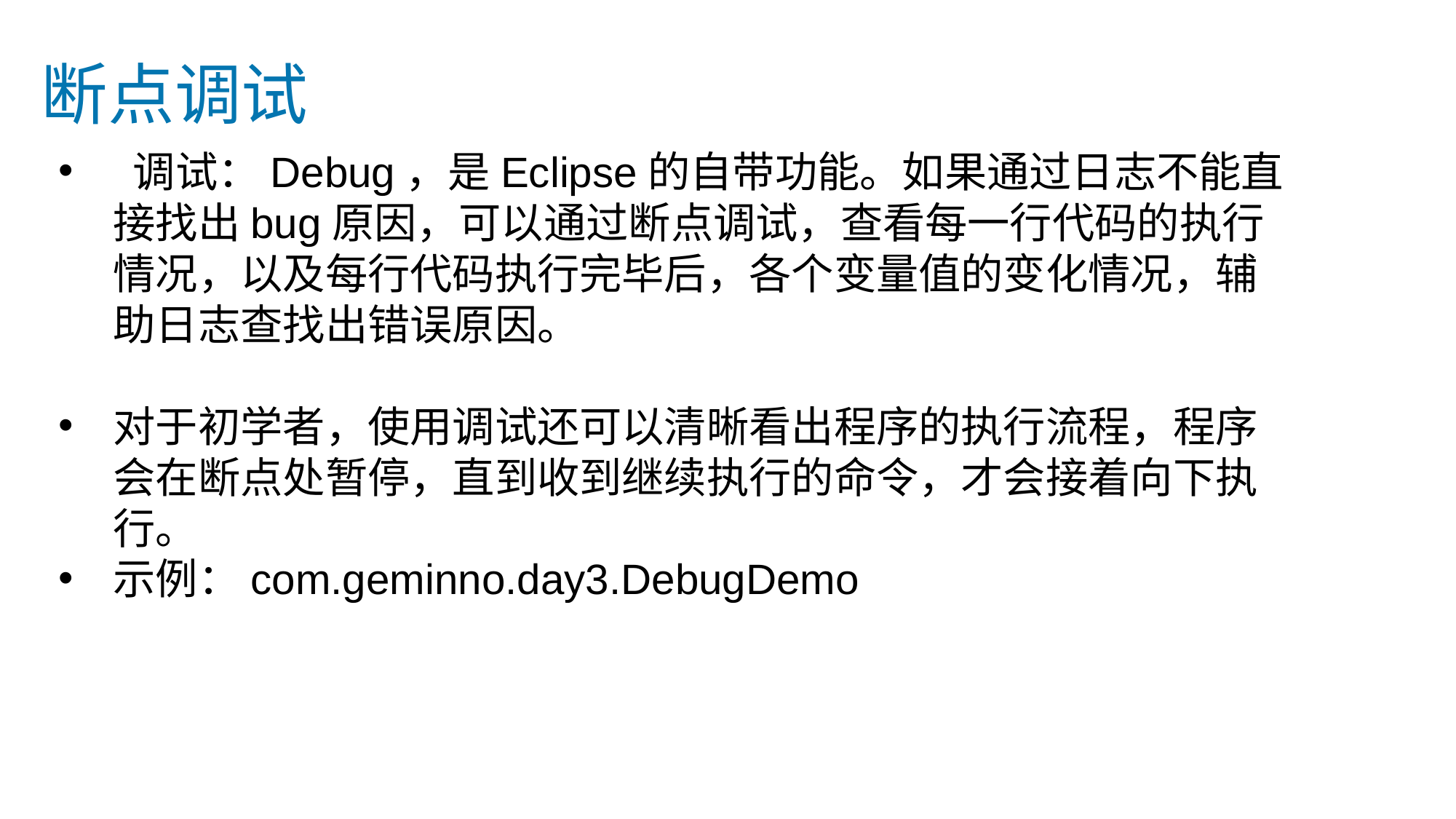

断点调试
 调试：Debug，是Eclipse的自带功能。如果通过日志不能直接找出bug原因，可以通过断点调试，查看每一行代码的执行情况，以及每行代码执行完毕后，各个变量值的变化情况，辅助日志查找出错误原因。

对于初学者，使用调试还可以清晰看出程序的执行流程，程序会在断点处暂停，直到收到继续执行的命令，才会接着向下执行。
示例：com.geminno.day3.DebugDemo